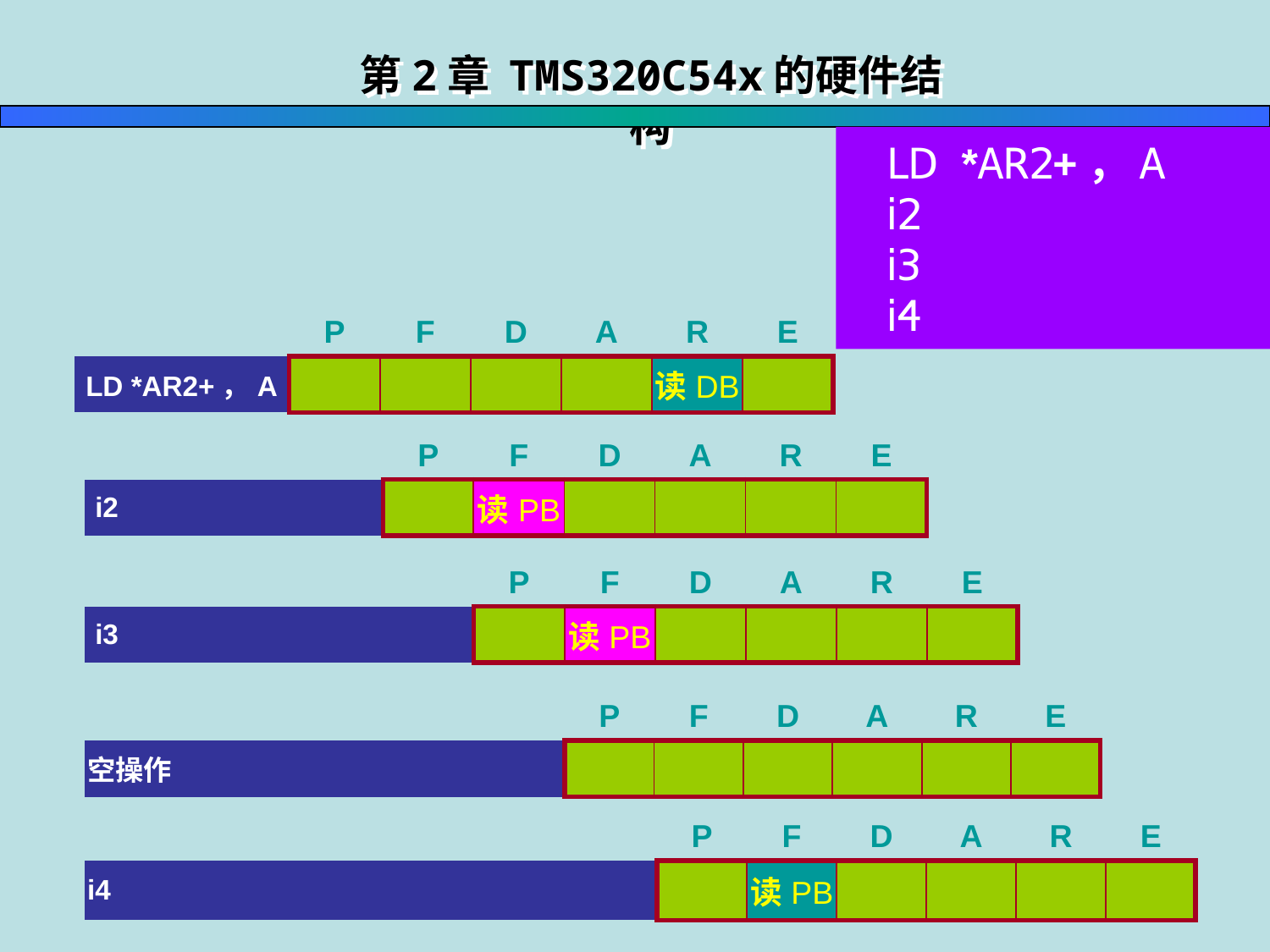

第2章 TMS320C54x的硬件结构

   LD  *AR2+，A
   i2
   i3
   i4
|  | P | F | D | A | R | E |
| --- | --- | --- | --- | --- | --- | --- |
| LD \*AR2+，A |  |  |  |  | 读DB |  |
|  | P | F | D | A | R | E |
| --- | --- | --- | --- | --- | --- | --- |
| i2 |  | 读PB |  |  |  |  |
|  | P | F | D | A | R | E |
| --- | --- | --- | --- | --- | --- | --- |
| i3 |  | 读PB |  |  |  |  |
|  | P | F | D | A | R | E |
| --- | --- | --- | --- | --- | --- | --- |
| i4 |  | 读PB |  |  |  |  |
|  | P | F | D | A | R | E |
| --- | --- | --- | --- | --- | --- | --- |
| 空操作 |  |  |  |  |  |  |

|  | P | F | D | A | R | E |
| --- | --- | --- | --- | --- | --- | --- |
| i4 |  | 读PB |  |  |  |  |
156